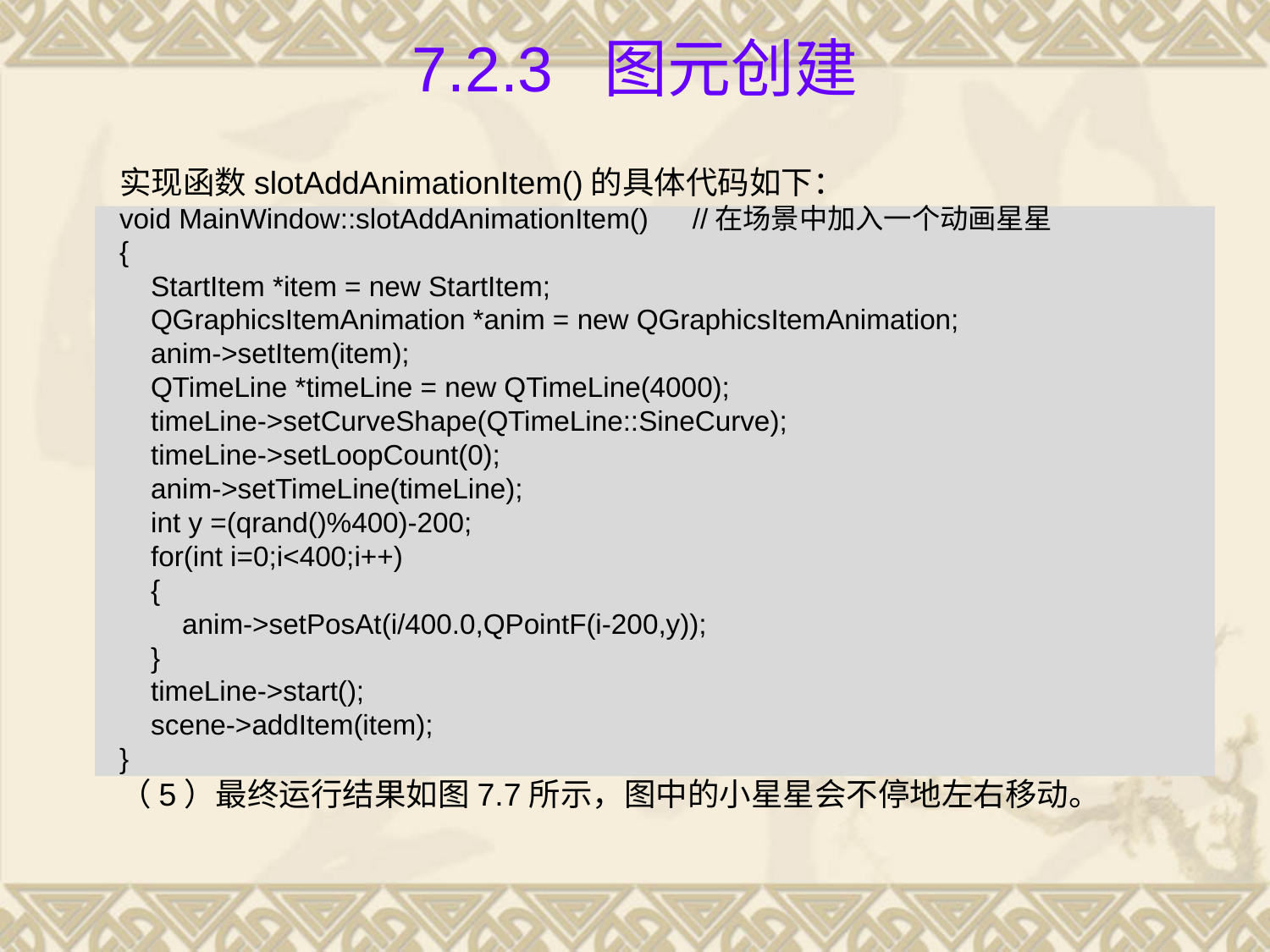

# 7.2.3  图元创建
实现函数slotAddAnimationItem()的具体代码如下：
void MainWindow::slotAddAnimationItem() 	//在场景中加入一个动画星星
{
    StartItem *item = new StartItem;
    QGraphicsItemAnimation *anim = new QGraphicsItemAnimation;
    anim->setItem(item);
    QTimeLine *timeLine = new QTimeLine(4000);
    timeLine->setCurveShape(QTimeLine::SineCurve);
    timeLine->setLoopCount(0);
    anim->setTimeLine(timeLine);
    int y =(qrand()%400)-200;
    for(int i=0;i<400;i++)
    {
        anim->setPosAt(i/400.0,QPointF(i-200,y));
    }
    timeLine->start();
    scene->addItem(item);
}
（5）最终运行结果如图7.7所示，图中的小星星会不停地左右移动。